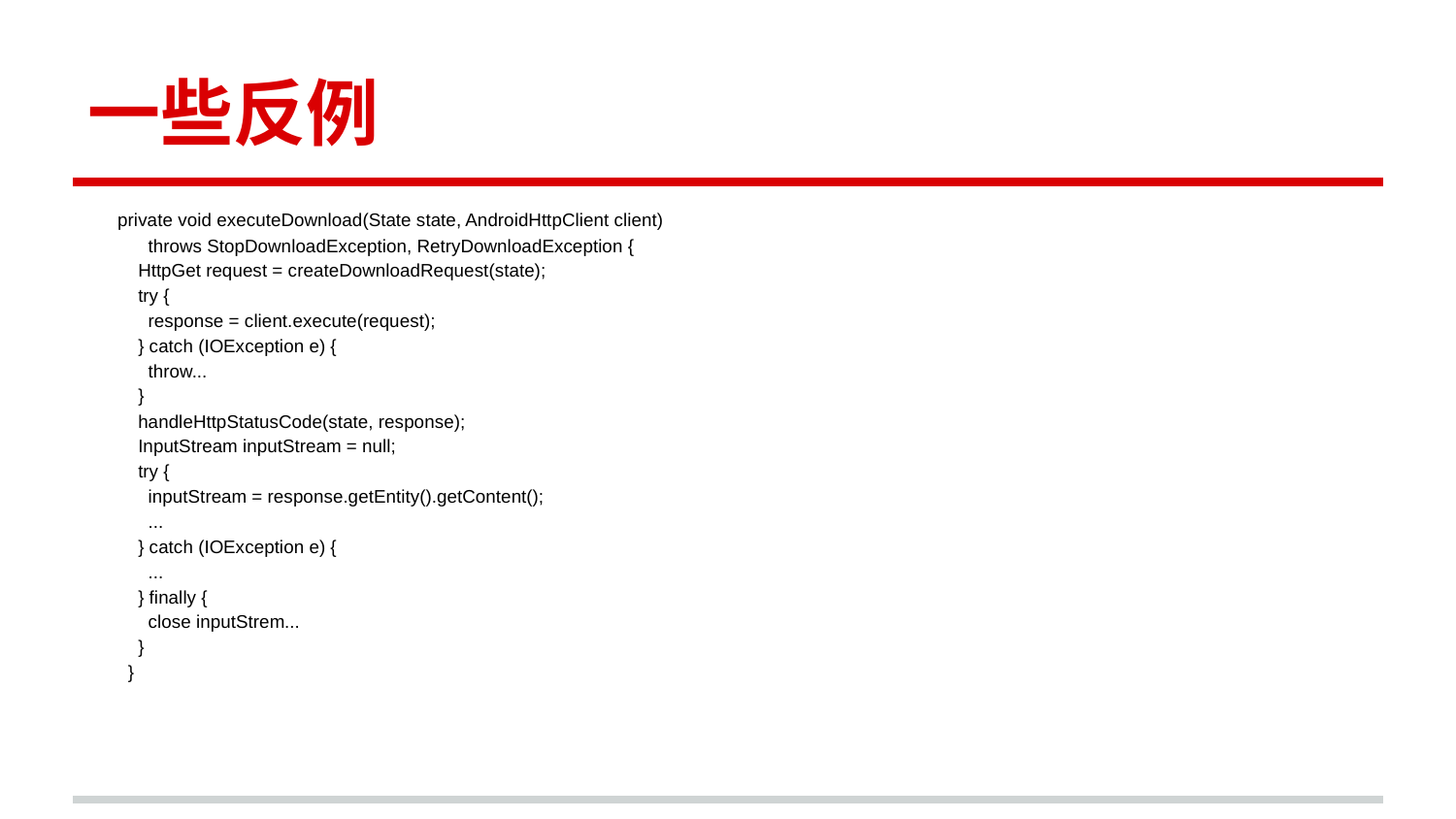

# 一些反例
private void executeDownload(State state, AndroidHttpClient client)
      throws StopDownloadException, RetryDownloadException {
    HttpGet request = createDownloadRequest(state);
    try {
      response = client.execute(request);
    } catch (IOException e) {
      throw...
    }
    handleHttpStatusCode(state, response);
    InputStream inputStream = null;
    try {
      inputStream = response.getEntity().getContent();
      ...
    } catch (IOException e) {
      ...
    } finally {
      close inputStrem...
    }
  }